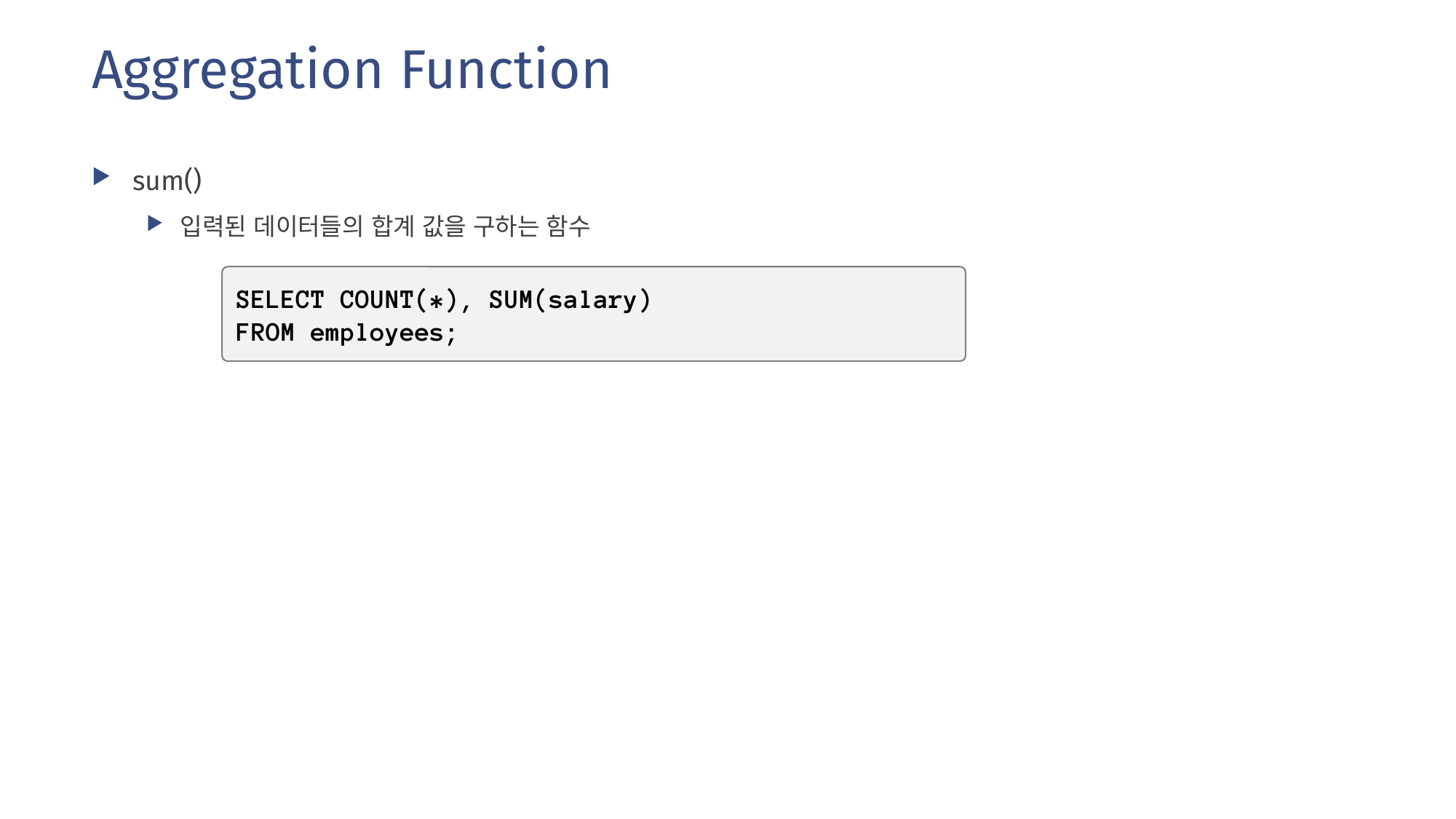

# Aggregation Function
sum()
입력된 데이터들의 합계 값을 구하는 함수
SELECT COUNT(*), SUM(salary)
FROM employees;